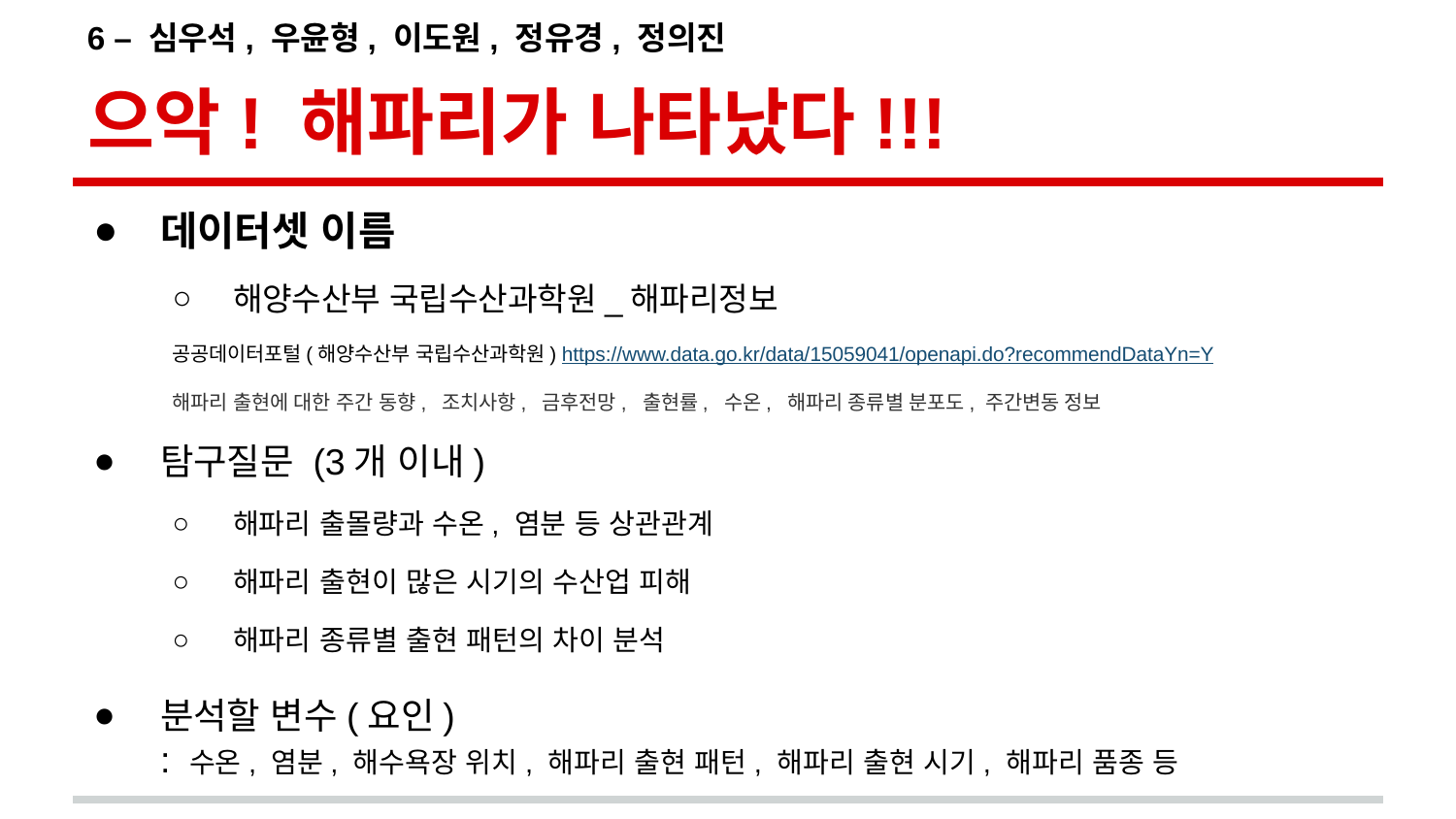

6 – 심우석, 우윤형, 이도원, 정유경, 정의진
# 으악! 해파리가 나타났다!!!
데이터셋 이름
해양수산부 국립수산과학원_해파리정보
공공데이터포털(해양수산부 국립수산과학원) https://www.data.go.kr/data/15059041/openapi.do?recommendDataYn=Y
해파리 출현에 대한 주간 동향,  조치사항,  금후전망,  출현률,  수온,  해파리 종류별 분포도, 주간변동 정보
탐구질문 (3개 이내)
해파리 출몰량과 수온, 염분 등 상관관계
해파리 출현이 많은 시기의 수산업 피해
해파리 종류별 출현 패턴의 차이 분석
분석할 변수(요인)
: 수온, 염분, 해수욕장 위치, 해파리 출현 패턴, 해파리 출현 시기, 해파리 품종 등